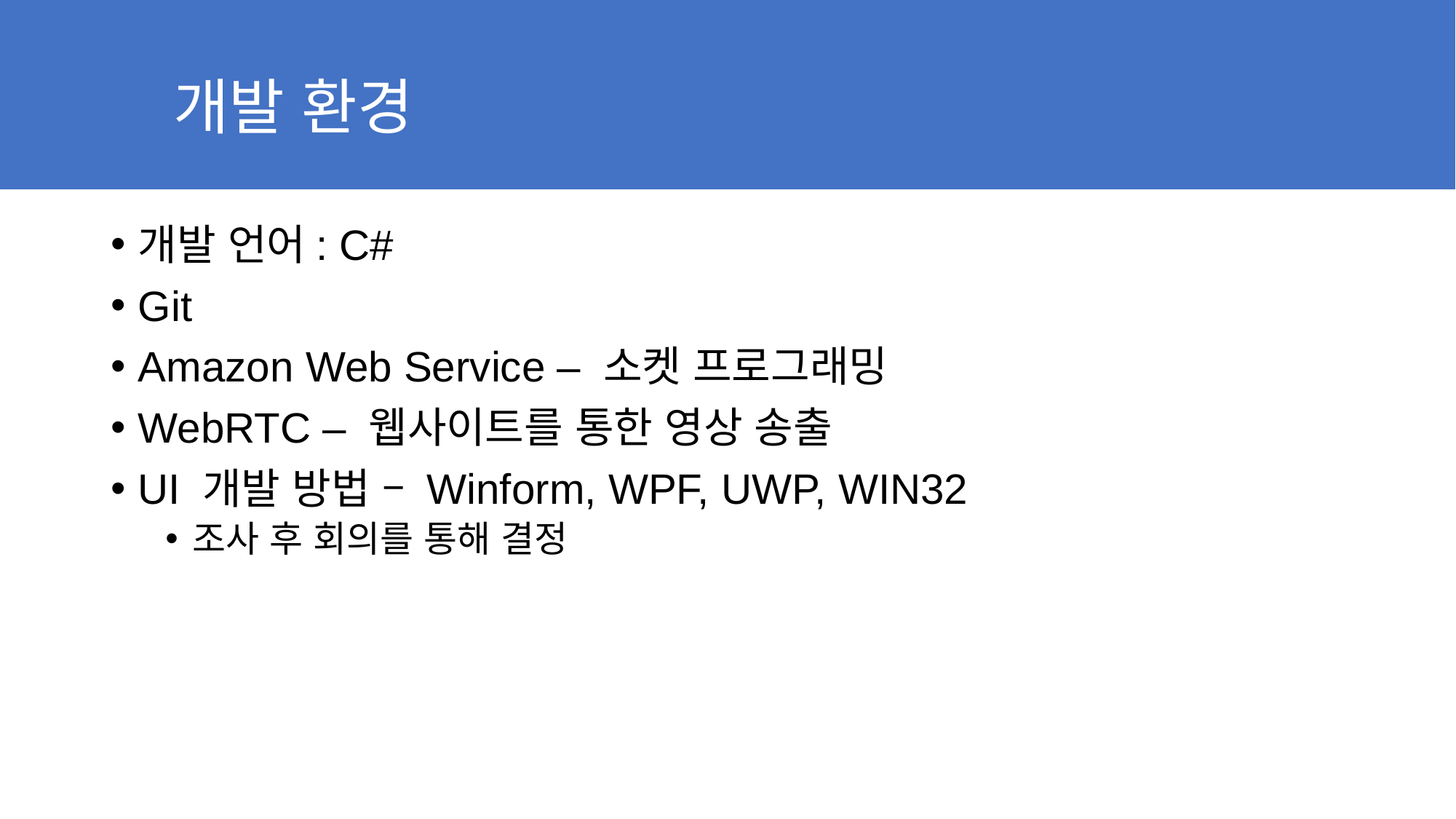

# 개발 환경
개발 언어: C#
Git
Amazon Web Service – 소켓 프로그래밍
WebRTC – 웹사이트를 통한 영상 송출
UI 개발 방법 – Winform, WPF, UWP, WIN32
조사 후 회의를 통해 결정